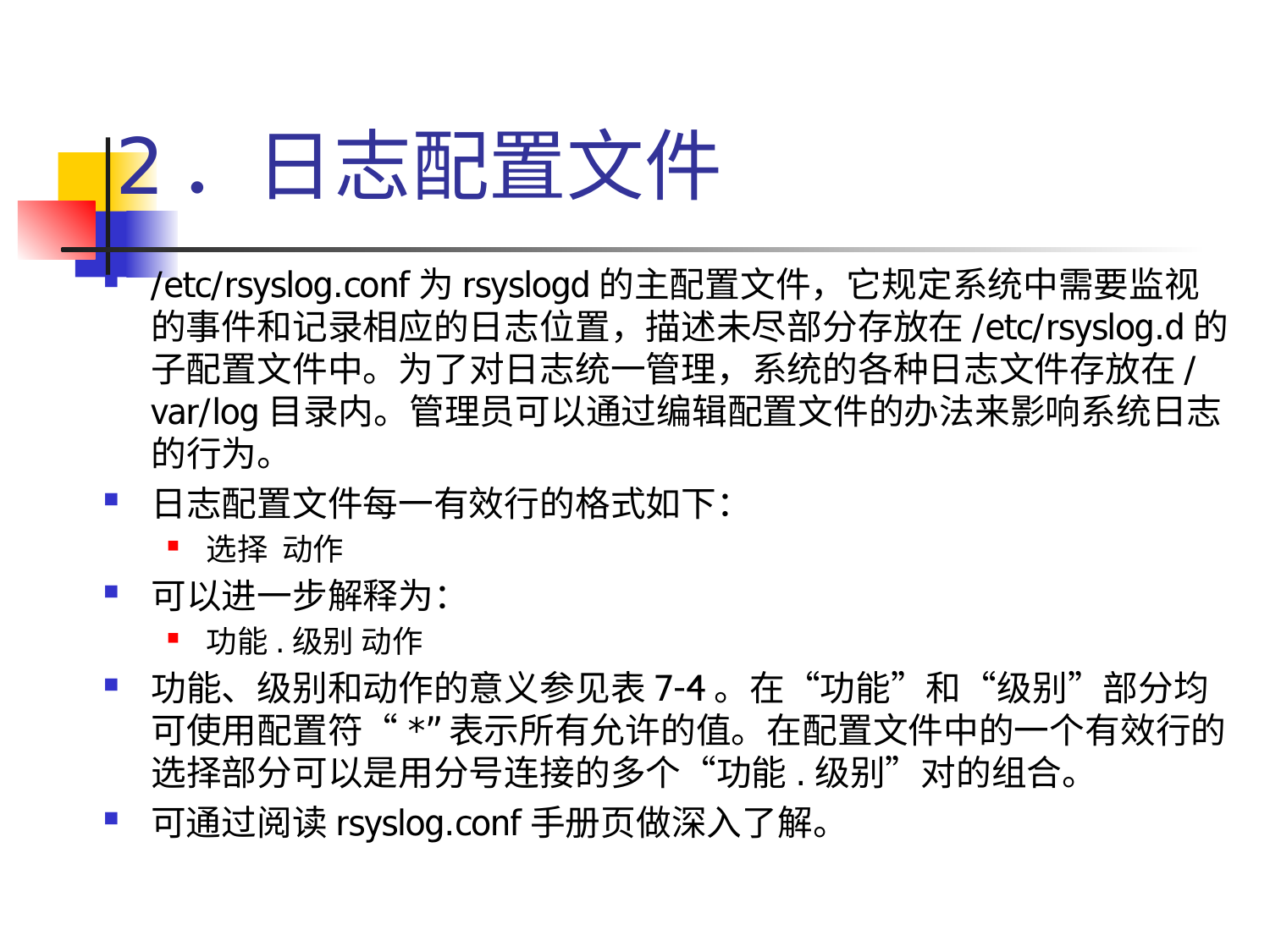

# 2．日志配置文件
/etc/rsyslog.conf为rsyslogd的主配置文件，它规定系统中需要监视的事件和记录相应的日志位置，描述未尽部分存放在/etc/rsyslog.d的子配置文件中。为了对日志统一管理，系统的各种日志文件存放在/var/log目录内。管理员可以通过编辑配置文件的办法来影响系统日志的行为。
日志配置文件每一有效行的格式如下：
选择  动作
可以进一步解释为：
功能.级别 动作
功能、级别和动作的意义参见表7-4。在“功能”和“级别”部分均可使用配置符“*”表示所有允许的值。在配置文件中的一个有效行的选择部分可以是用分号连接的多个“功能.级别”对的组合。
可通过阅读rsyslog.conf手册页做深入了解。